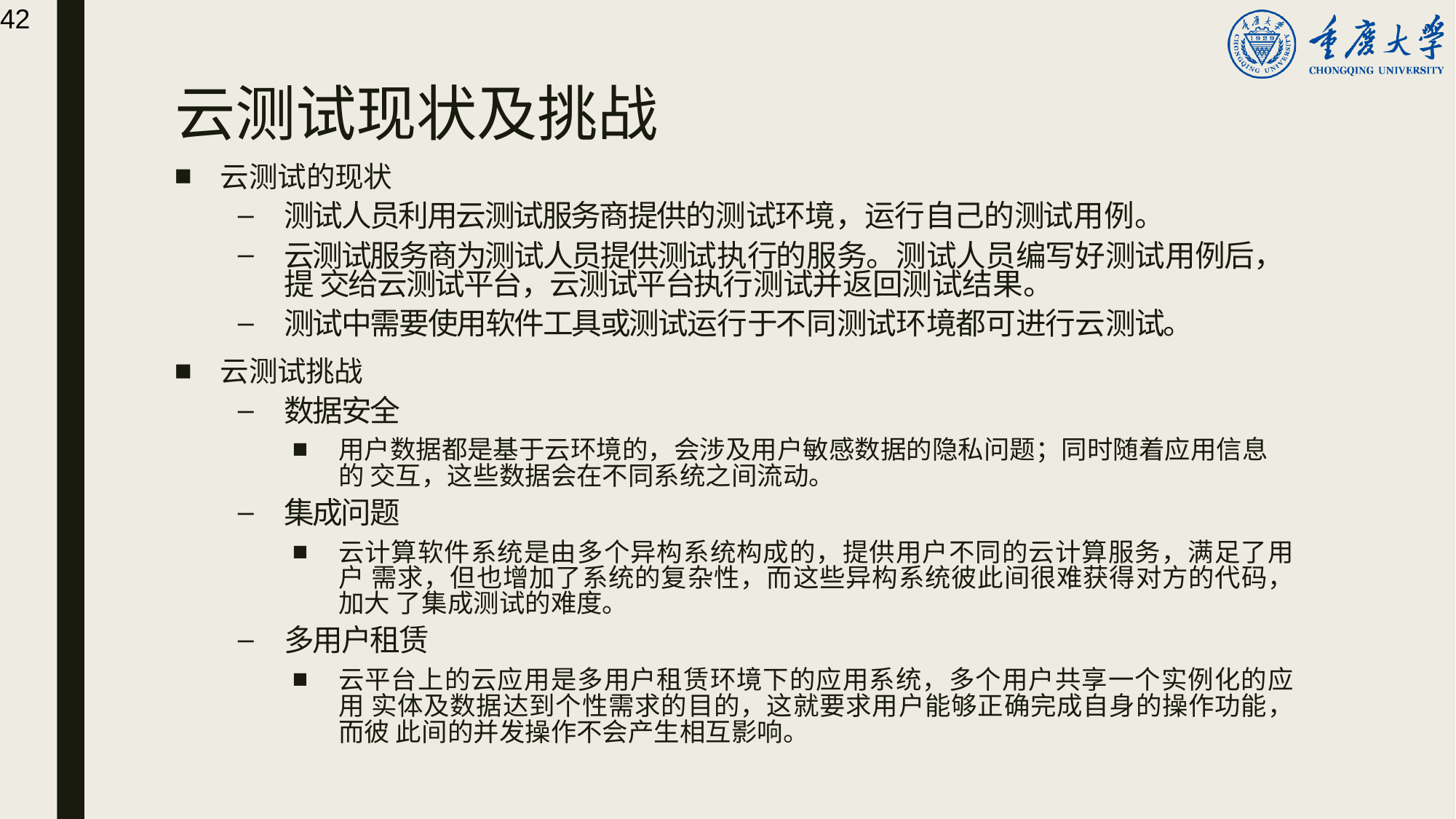

42
# 云测试现状及挑战
云测试的现状
测试人员利用云测试服务商提供的测试环境，运行自己的测试用例。
云测试服务商为测试人员提供测试执行的服务。测试人员编写好测试用例后，提 交给云测试平台，云测试平台执行测试并返回测试结果。
测试中需要使用软件工具或测试运行于不同测试环境都可进行云测试。
云测试挑战
数据安全
用户数据都是基于云环境的，会涉及用户敏感数据的隐私问题；同时随着应用信息的 交互，这些数据会在不同系统之间流动。
集成问题
云计算软件系统是由多个异构系统构成的，提供用户不同的云计算服务，满足了用户 需求，但也增加了系统的复杂性，而这些异构系统彼此间很难获得对方的代码，加大 了集成测试的难度。
多用户租赁
云平台上的云应用是多用户租赁环境下的应用系统，多个用户共享一个实例化的应用 实体及数据达到个性需求的目的，这就要求用户能够正确完成自身的操作功能，而彼 此间的并发操作不会产生相互影响。